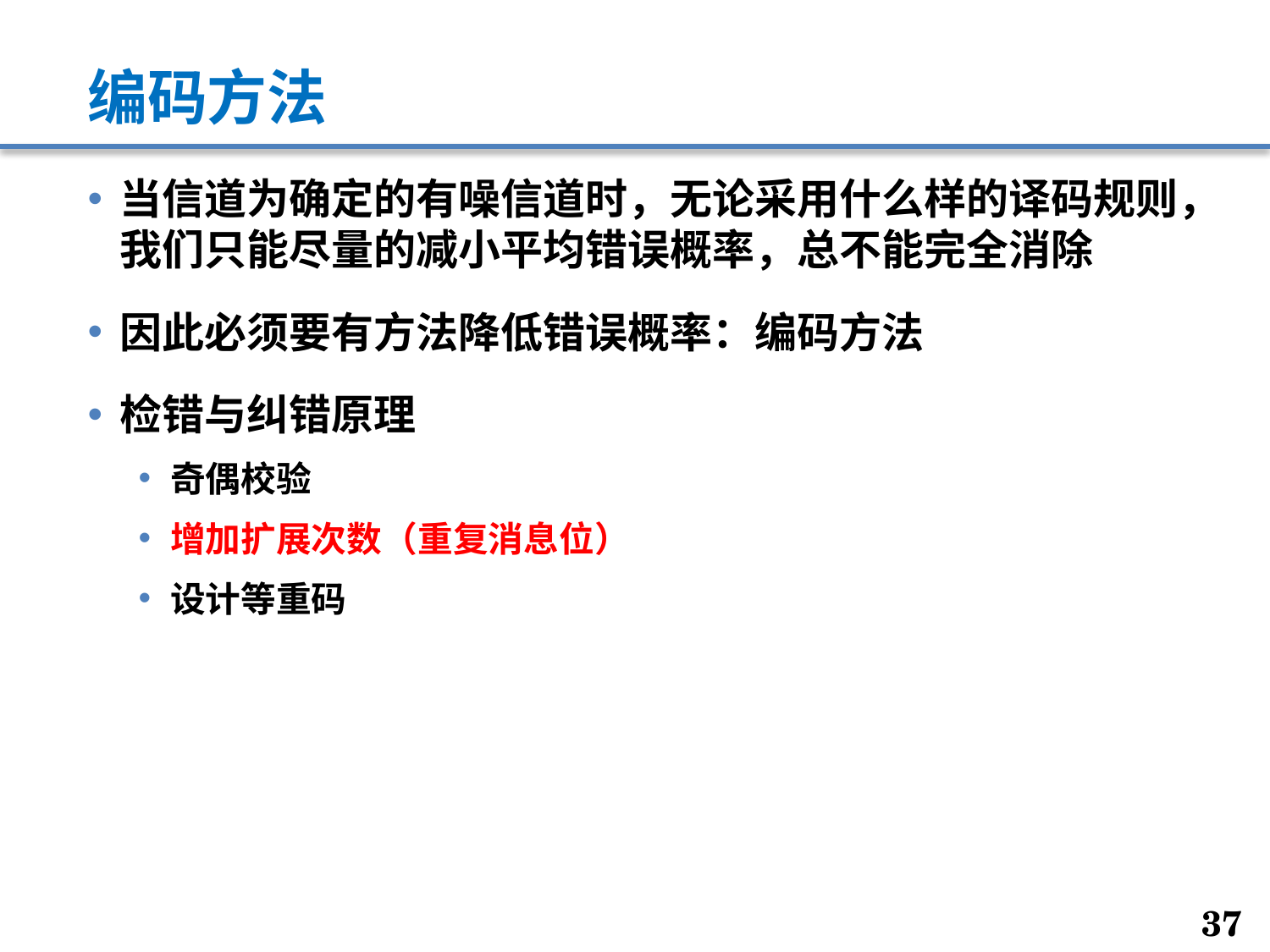

# 编码方法
当信道为确定的有噪信道时，无论采用什么样的译码规则，我们只能尽量的减小平均错误概率，总不能完全消除
因此必须要有方法降低错误概率：编码方法
检错与纠错原理
奇偶校验
增加扩展次数（重复消息位）
设计等重码

37